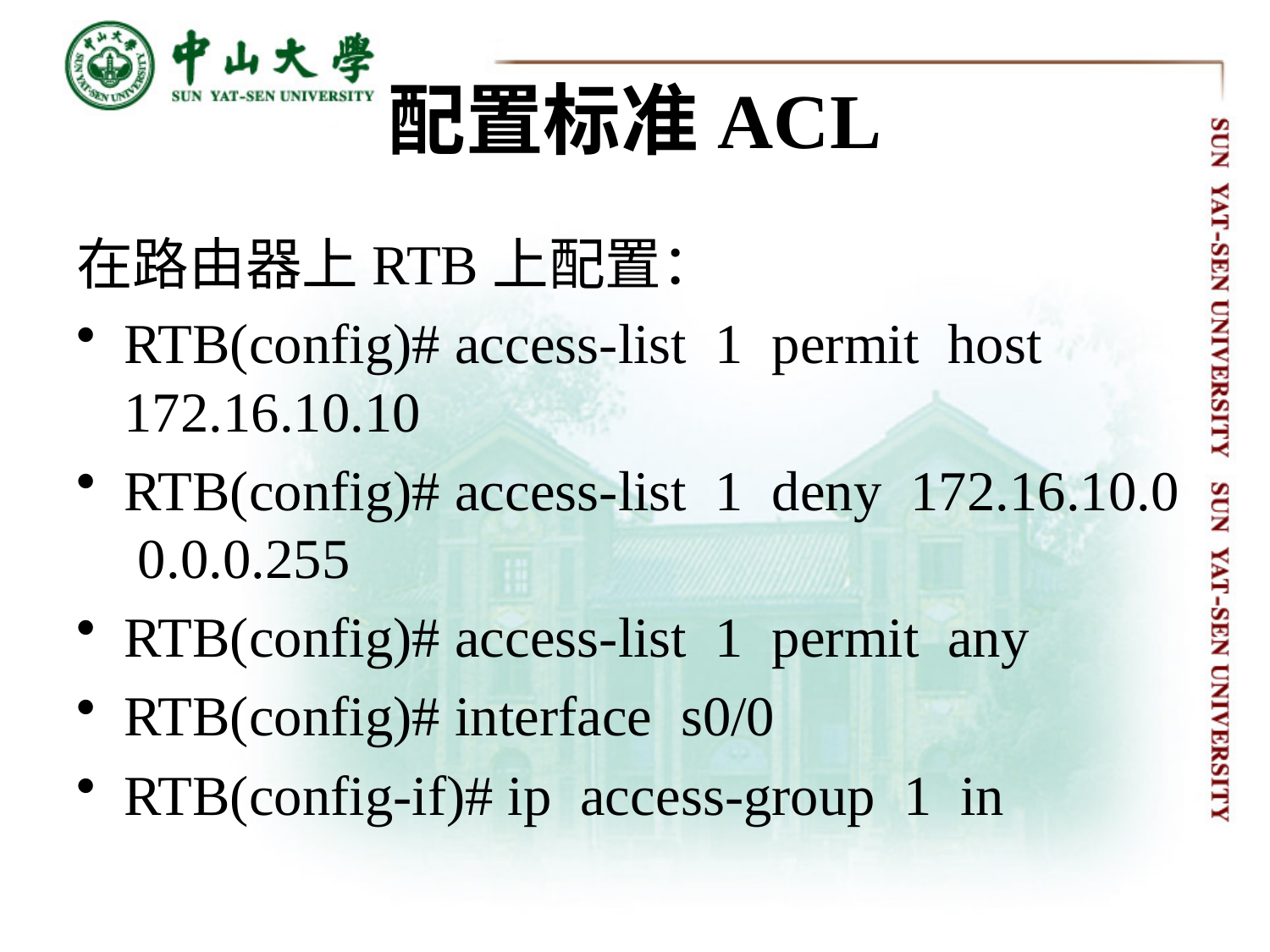

# 配置标准ACL
在路由器上RTB上配置：
RTB(config)# access-list  1  permit  host  172.16.10.10
RTB(config)# access-list  1  deny  172.16.10.0  0.0.0.255
RTB(config)# access-list  1  permit  any
RTB(config)# interface  s0/0
RTB(config-if)# ip  access-group  1  in